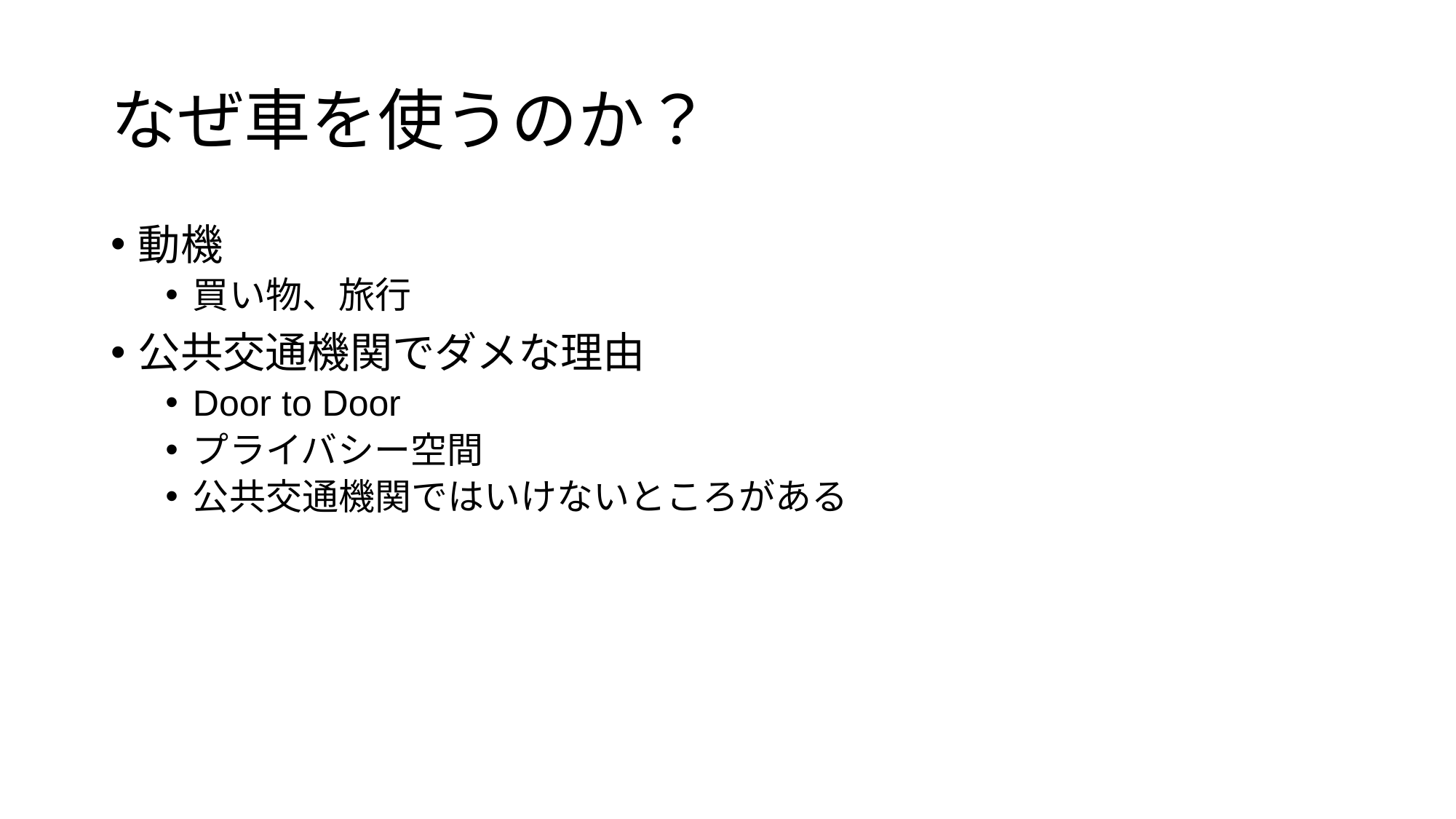

# なぜ車を使うのか？
動機
買い物、旅行
公共交通機関でダメな理由
Door to Door
プライバシー空間
公共交通機関ではいけないところがある